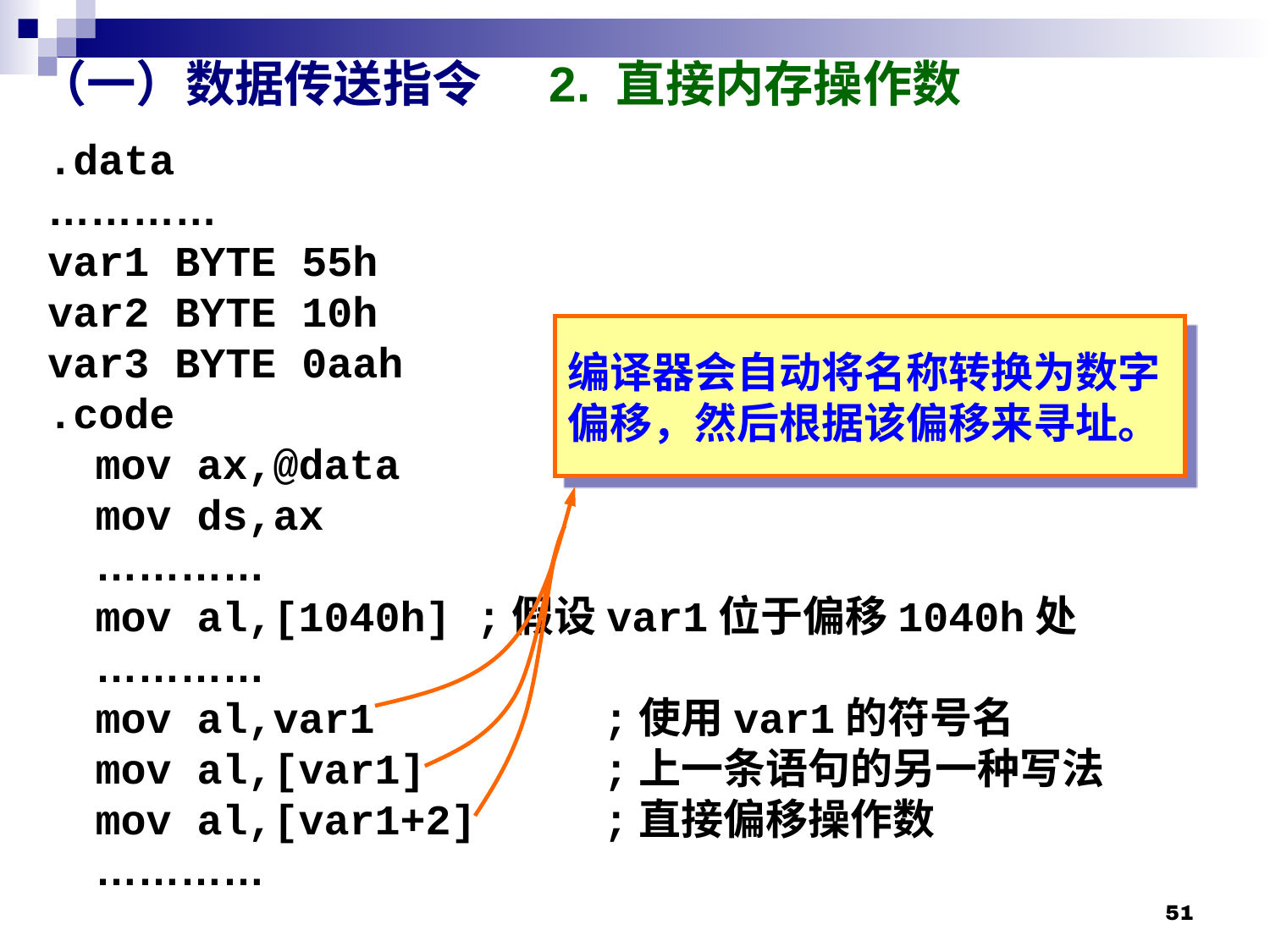

# （一）数据传送指令     2. 直接内存操作数
.data
…………
var1 BYTE 55h
var2 BYTE 10h
var3 BYTE 0aah
.code
	mov ax,@data
	mov ds,ax
	…………
	mov al,[1040h]	;假设var1位于偏移1040h处
	…………
	mov al,var1		;使用var1的符号名
	mov al,[var1]		;上一条语句的另一种写法
	mov al,[var1+2]	;直接偏移操作数
	…………
编译器会自动将名称转换为数字偏移，然后根据该偏移来寻址。

51